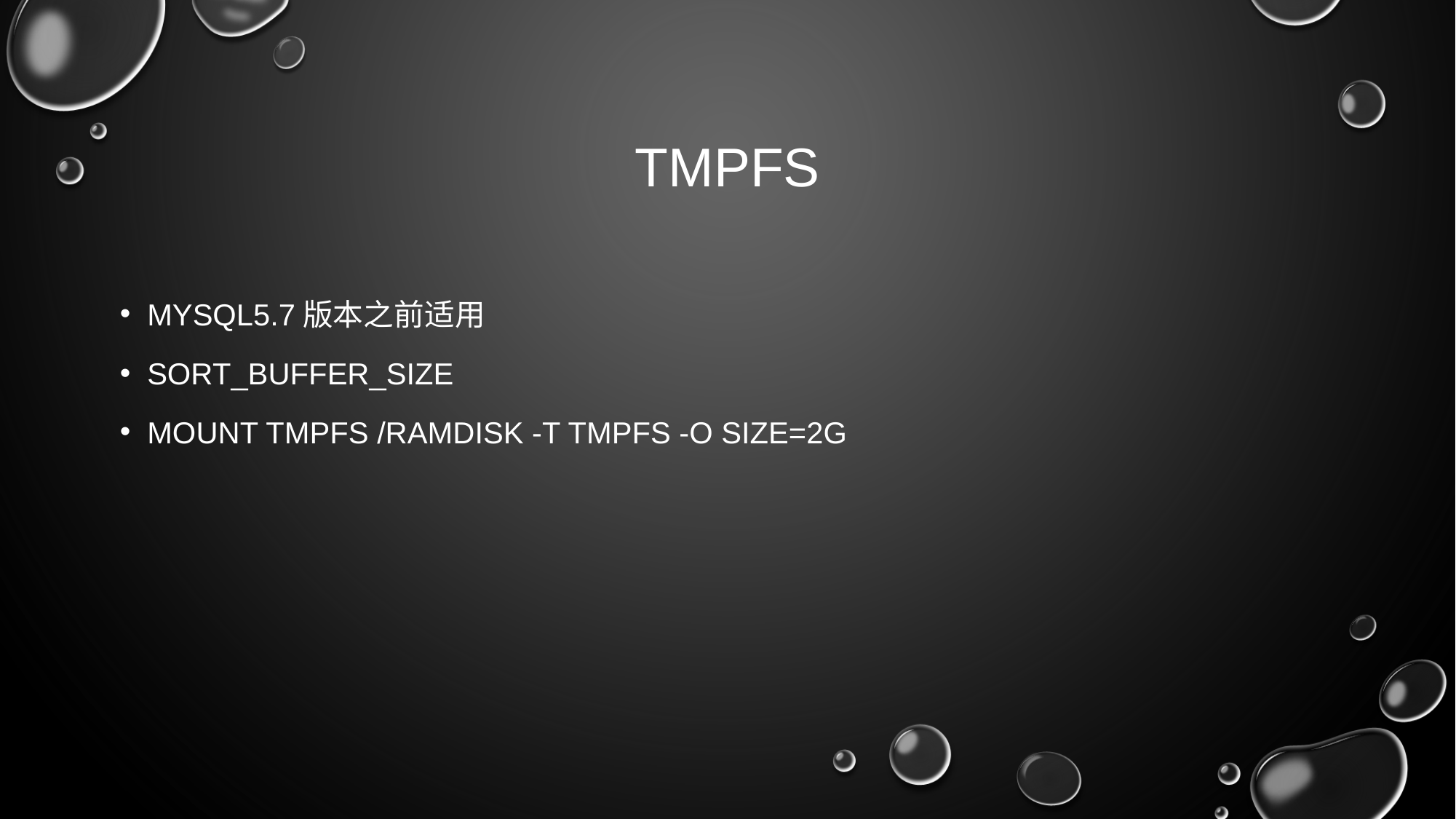

# tmpfs
MYSQL5.7版本之前适用
sort_buffer_size
mount tmpfs /RamDisk -t tmpfs -o size=2G